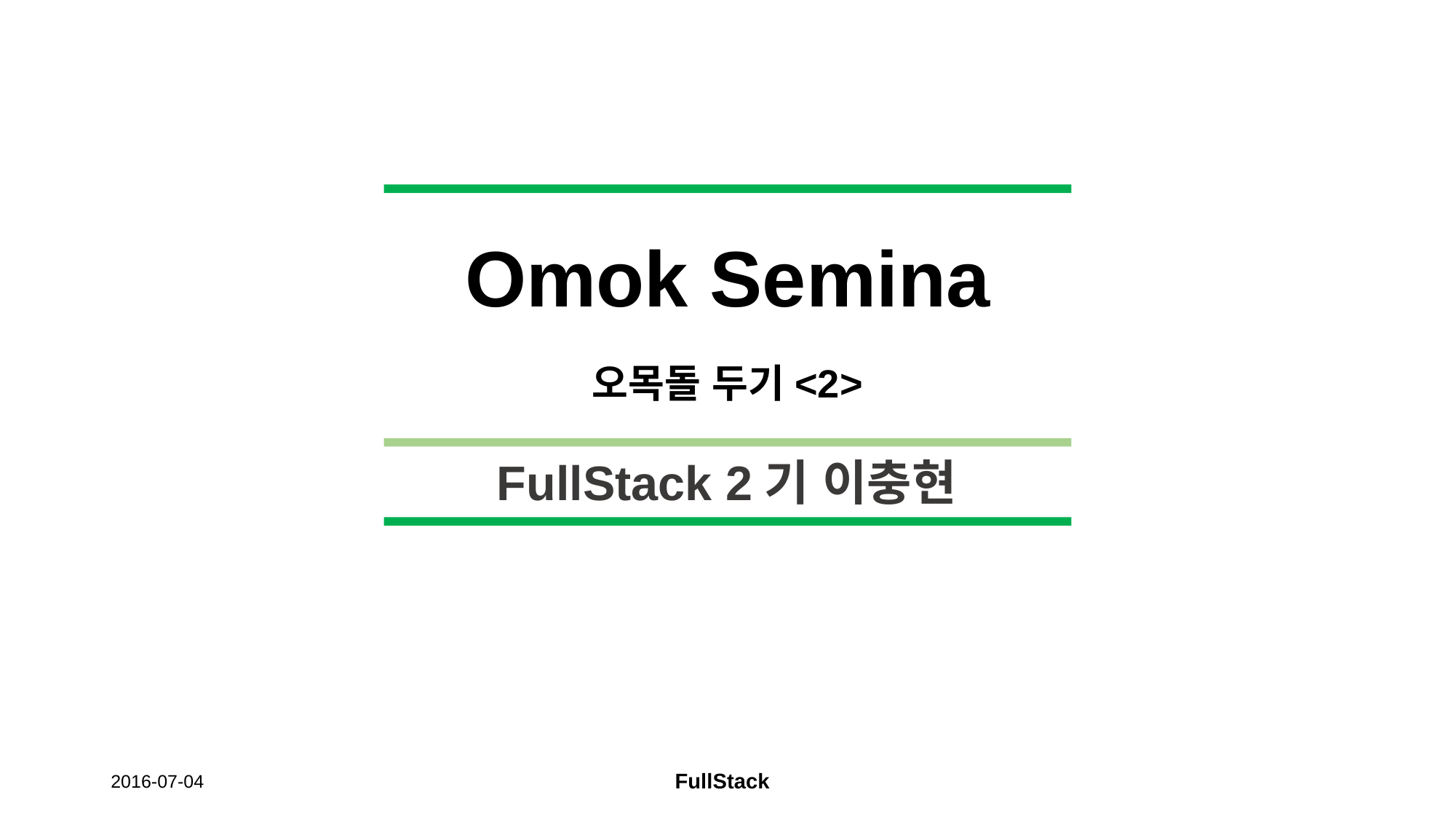

# Omok Semina
오목돌 두기<2>
FullStack 2기 이충현
2016-07-04